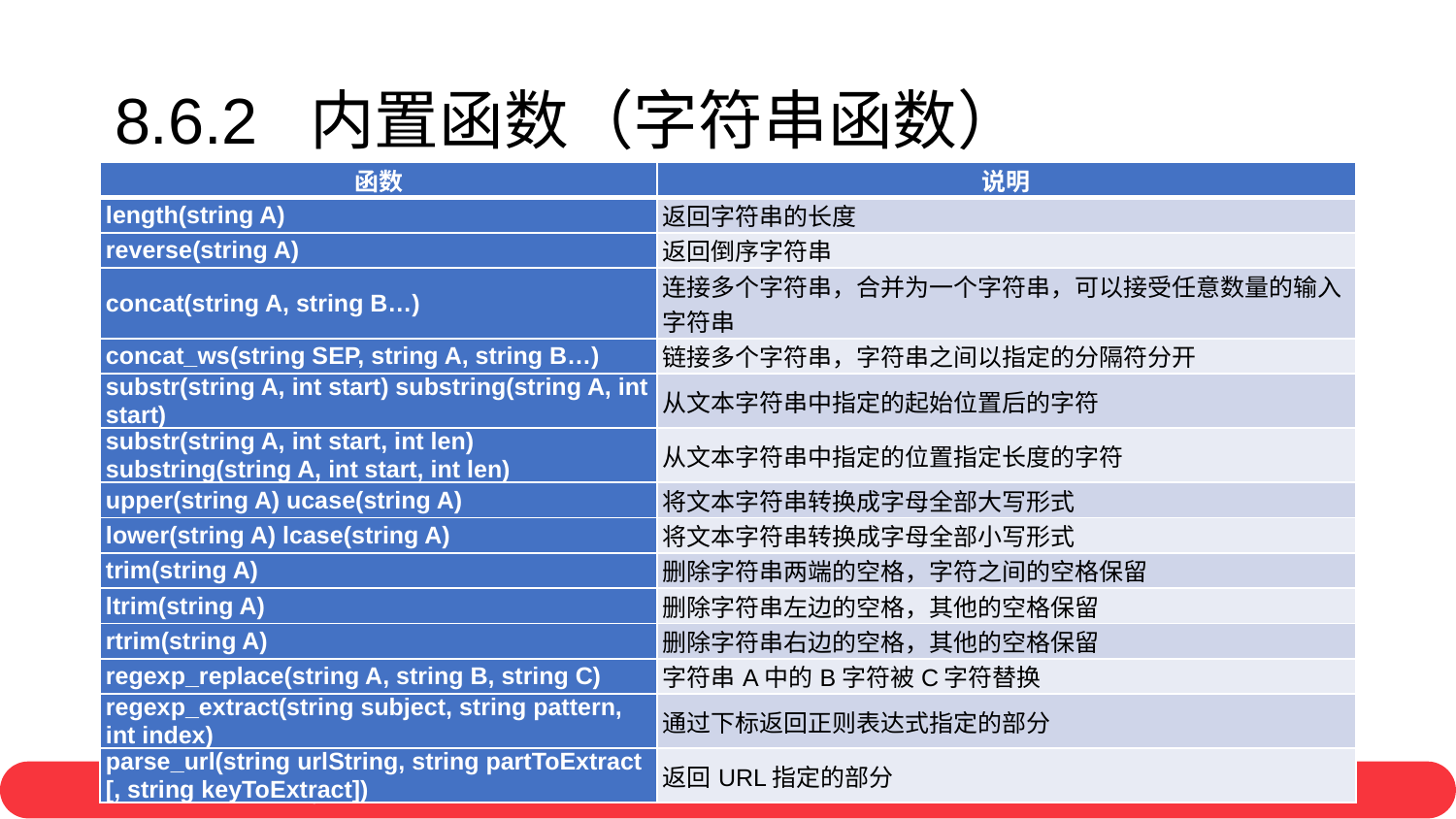

# 8.6.2  内置函数（字符串函数）
| 函数 | 说明 |
| --- | --- |
| length(string A) | 返回字符串的长度 |
| reverse(string A) | 返回倒序字符串 |
| concat(string A, string B…) | 连接多个字符串，合并为一个字符串，可以接受任意数量的输入字符串 |
| concat\_ws(string SEP, string A, string B…) | 链接多个字符串，字符串之间以指定的分隔符分开 |
| substr(string A, int start) substring(string A, int start) | 从文本字符串中指定的起始位置后的字符 |
| substr(string A, int start, int len) substring(string A, int start, int len) | 从文本字符串中指定的位置指定长度的字符 |
| upper(string A) ucase(string A) | 将文本字符串转换成字母全部大写形式 |
| lower(string A) lcase(string A) | 将文本字符串转换成字母全部小写形式 |
| trim(string A) | 删除字符串两端的空格，字符之间的空格保留 |
| ltrim(string A) | 删除字符串左边的空格，其他的空格保留 |
| rtrim(string A) | 删除字符串右边的空格，其他的空格保留 |
| regexp\_replace(string A, string B, string C) | 字符串A中的B字符被C字符替换 |
| regexp\_extract(string subject, string pattern, int index) | 通过下标返回正则表达式指定的部分 |
| parse\_url(string urlString, string partToExtract [, string keyToExtract]) | 返回URL指定的部分 |